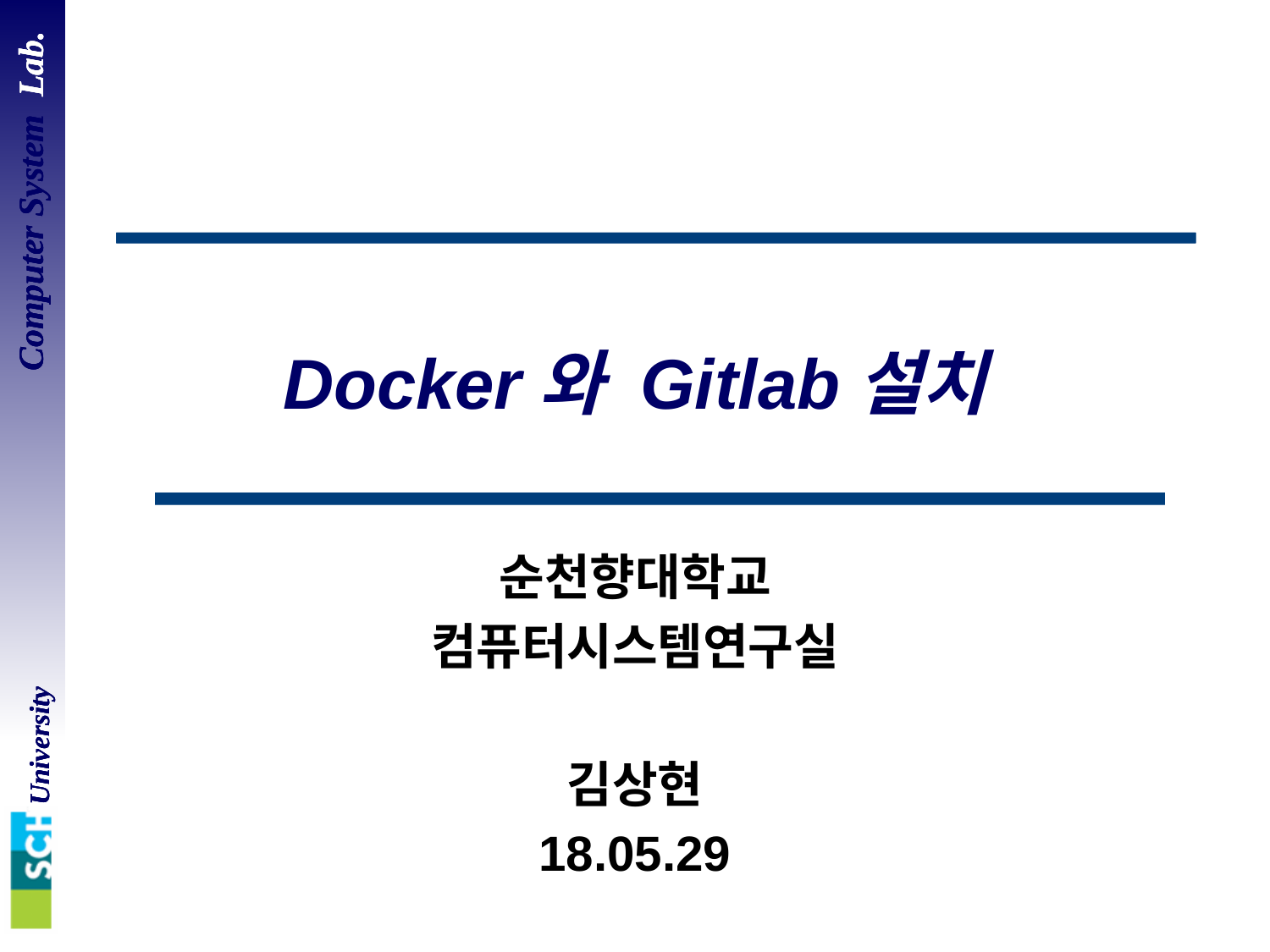

# Docker와 Gitlab설치
순천향대학교
컴퓨터시스템연구실

김상현
18.05.29